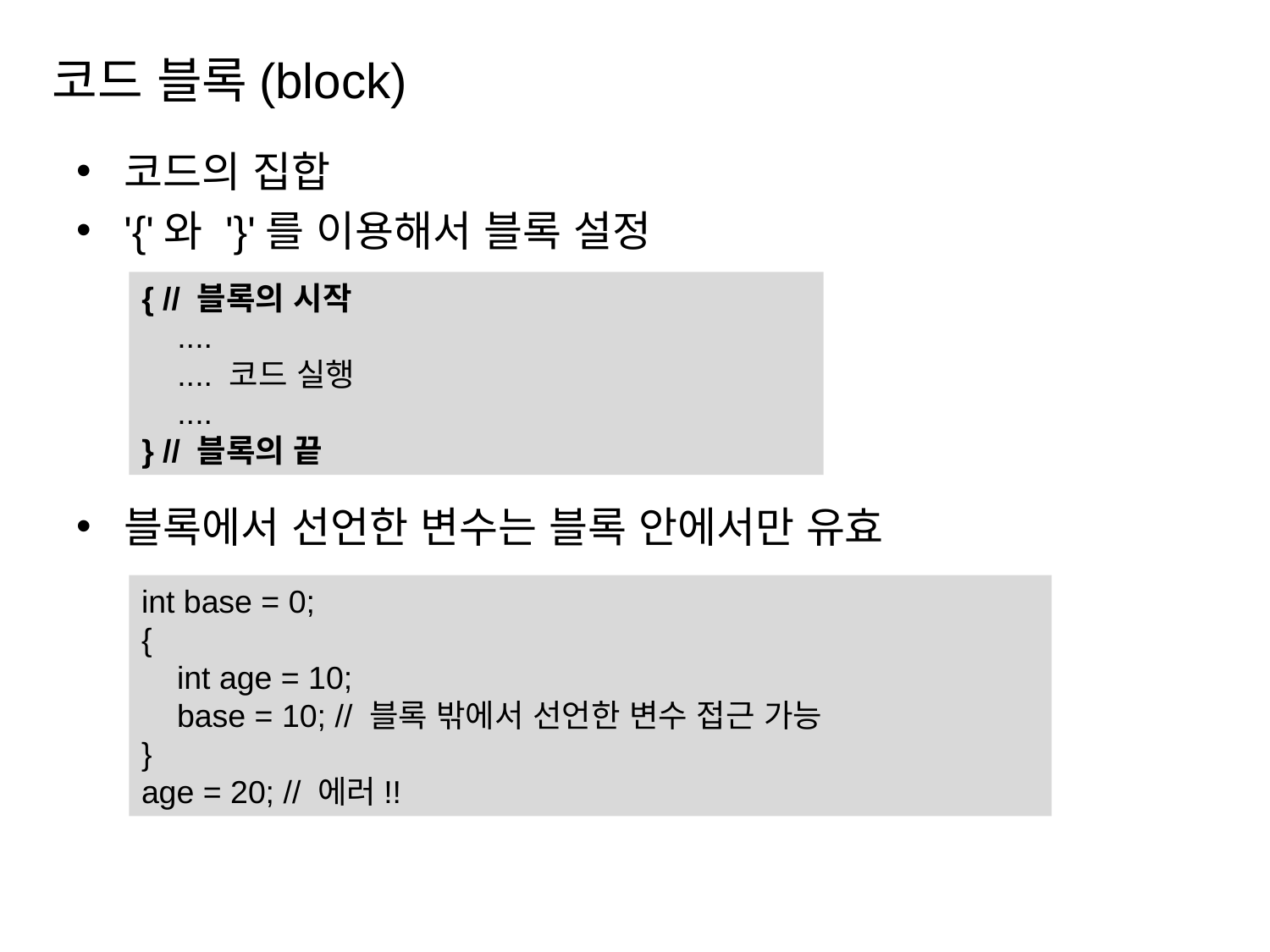

# 코드 블록(block)
코드의 집합
'{'와 '}'를 이용해서 블록 설정

블록에서 선언한 변수는 블록 안에서만 유효
{ // 블록의 시작
    ....
    .... 코드 실행
    ....
} // 블록의 끝
int base = 0;
{
    int age = 10;
    base = 10; // 블록 밖에서 선언한 변수 접근 가능
}
age = 20; // 에러!!